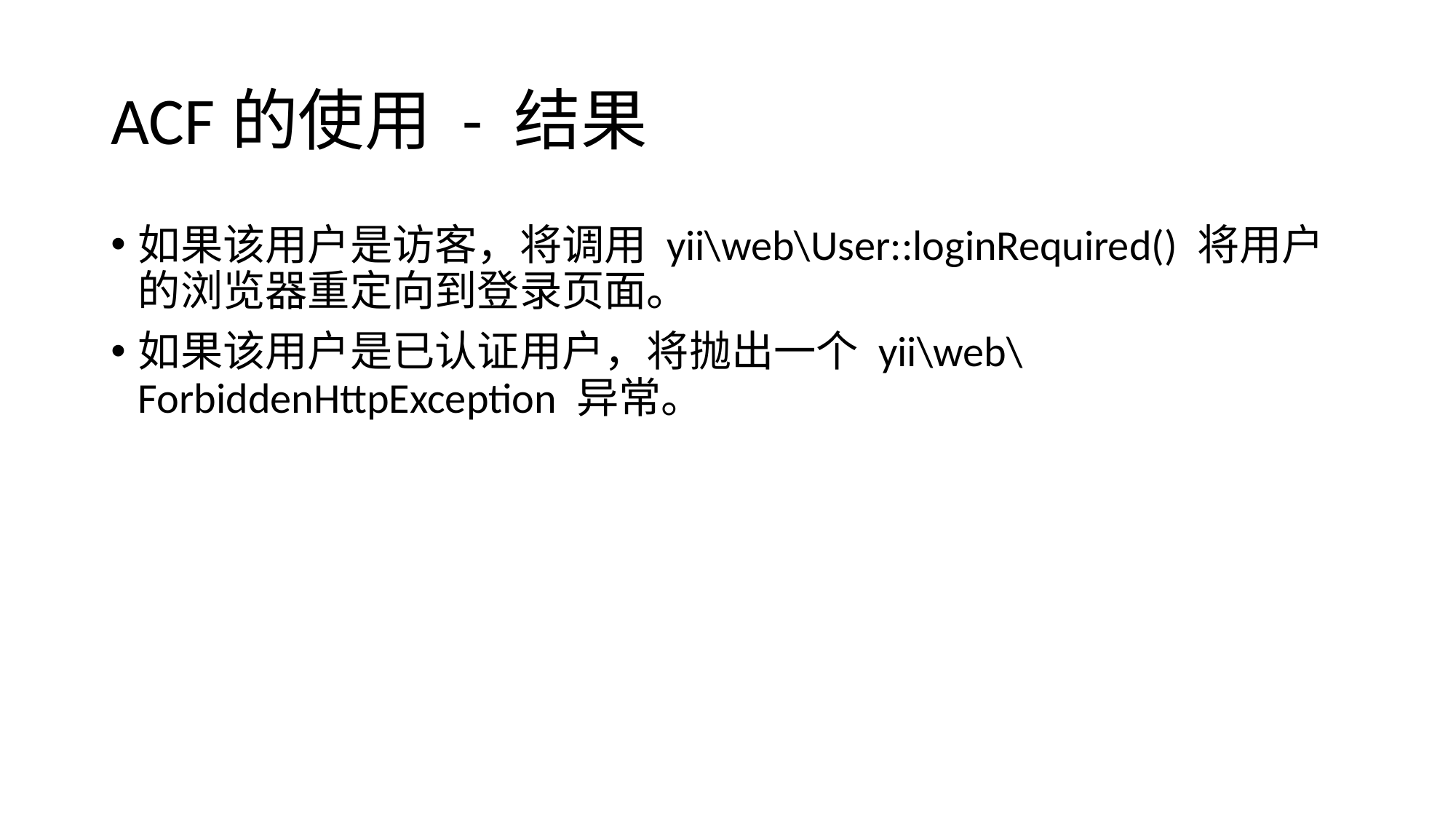

# ACF的使用 - 结果
如果该用户是访客，将调用 yii\web\User::loginRequired() 将用户的浏览器重定向到登录页面。
如果该用户是已认证用户，将抛出一个 yii\web\ForbiddenHttpException 异常。